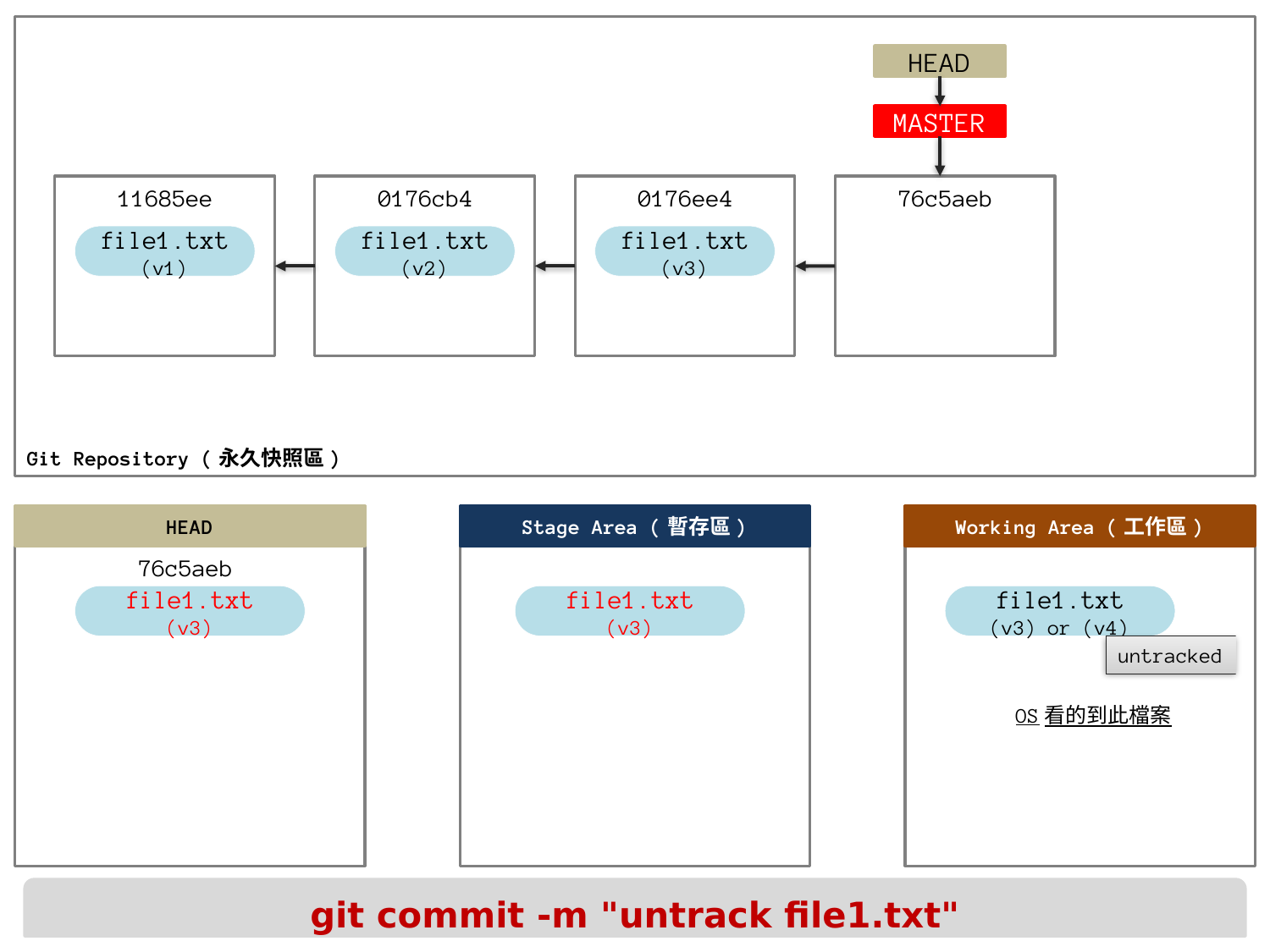

HEAD
MASTER

11685ee

0176cb4

0176ee4

76c5aeb
file1.txt
(v1)
file1.txt
(v2)
file1.txt
(v3)
76c5aeb

file1.txt
(v3)
file1.txt
(v3)
file1.txt
(v3) or (v4)
untracked
OS看的到此檔案
git commit -m "untrack file1.txt"